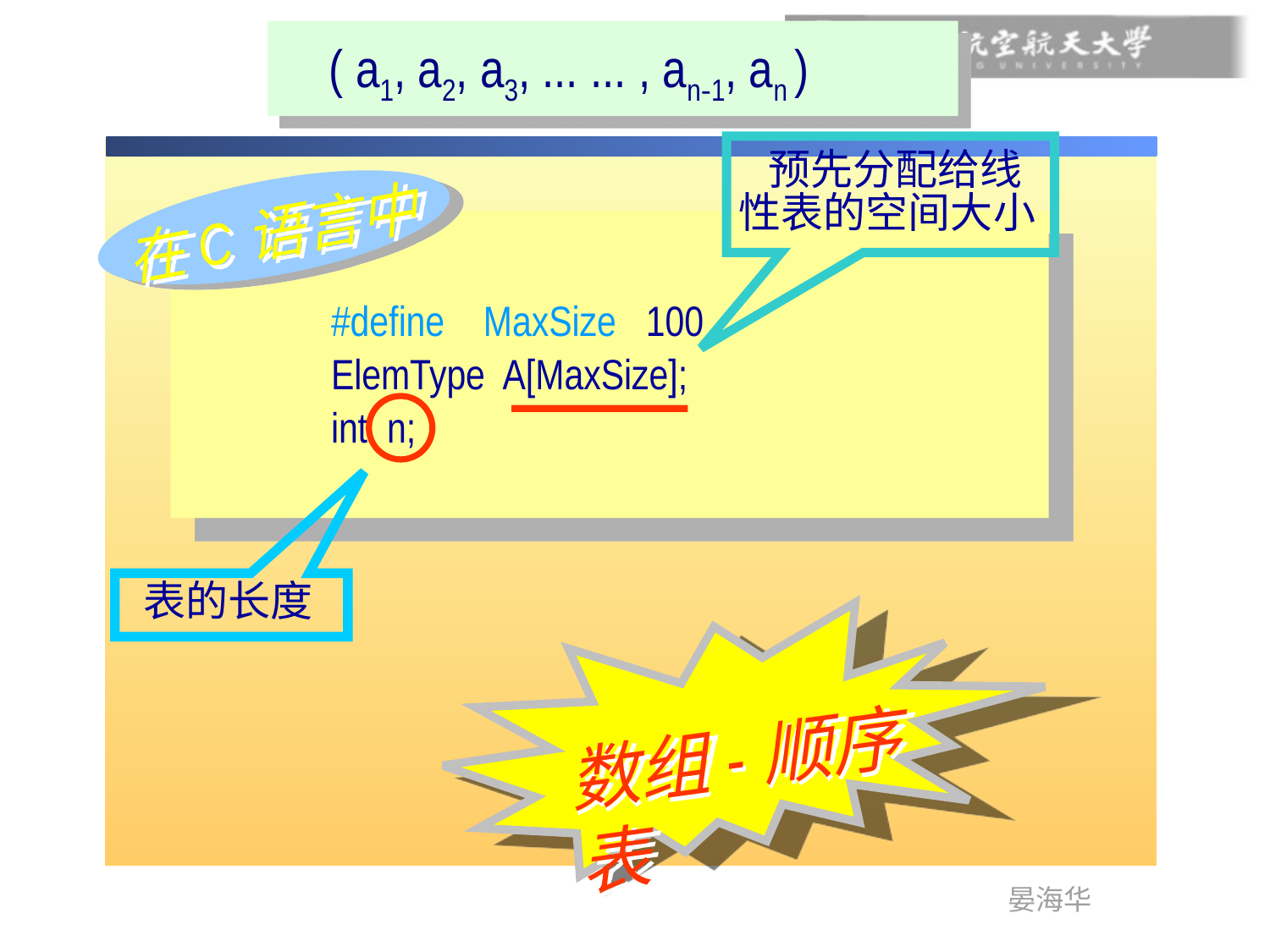

( a1, a2, a3, ... ... , an-1, an )

  预先分配给线
性表的空间大小

在C语言中

#define    MaxSize   100
ElemType  A[MaxSize];
int  n;

表的长度

数组-顺序表